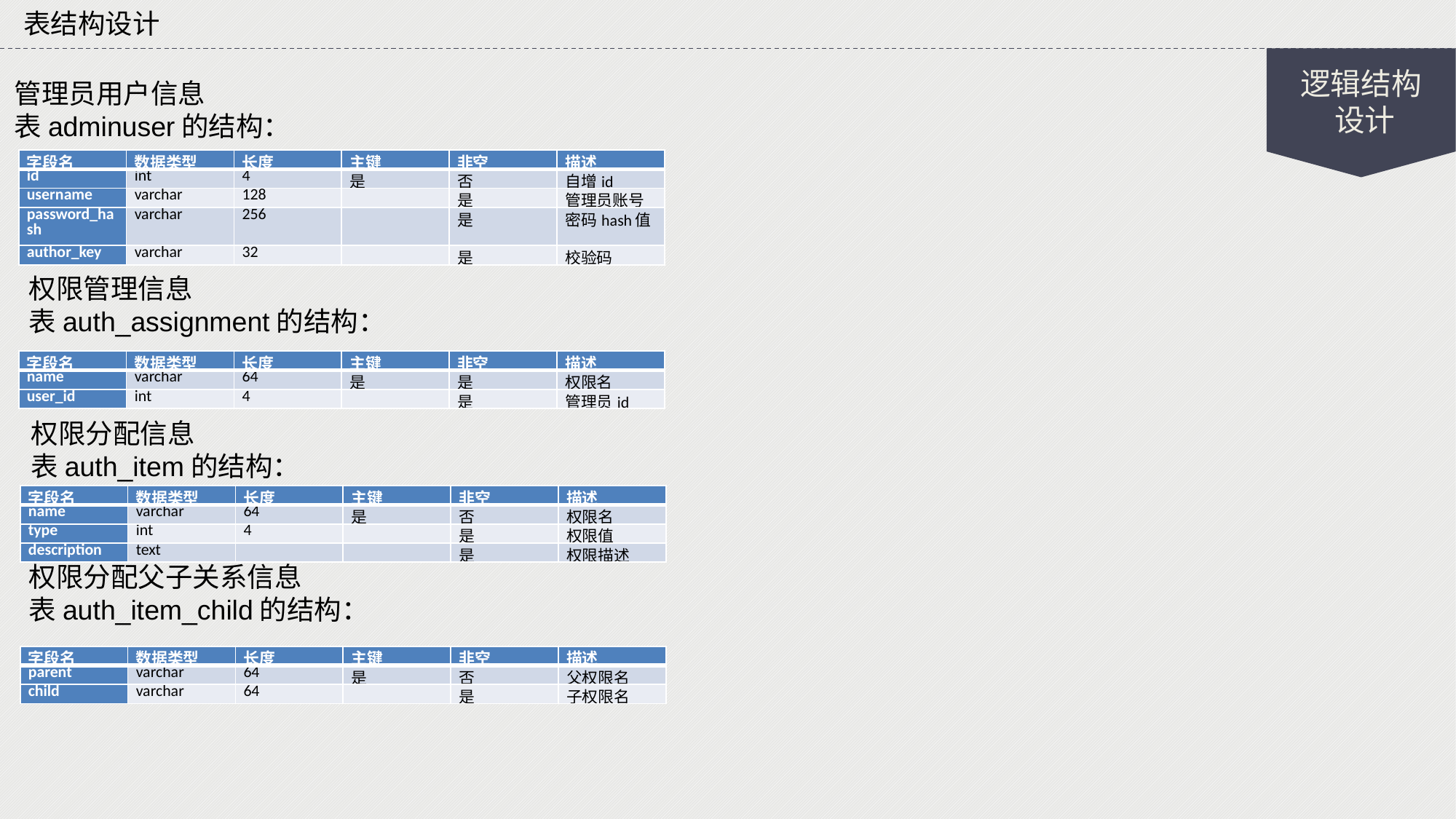

表结构设计

逻辑结构
    设计

管理员用户信息
表adminuser的结构：
| 字段名 | 数据类型 | 长度 | 主键 | 非空 | 描述 |
| --- | --- | --- | --- | --- | --- |
| id | int | 4 | 是 | 否 | 自增id |
| username | varchar | 128 |  | 是 | 管理员账号 |
| password\_hash | varchar | 256 |  | 是 | 密码hash值 |
| author\_key | varchar | 32 |  | 是 | 校验码 |
权限管理信息
表auth_assignment的结构：
| 字段名 | 数据类型 | 长度 | 主键 | 非空 | 描述 |
| --- | --- | --- | --- | --- | --- |
| name | varchar | 64 | 是 | 是 | 权限名 |
| user\_id | int | 4 |  | 是 | 管理员id |
权限分配信息
表auth_item的结构：
| 字段名 | 数据类型 | 长度 | 主键 | 非空 | 描述 |
| --- | --- | --- | --- | --- | --- |
| name | varchar | 64 | 是 | 否 | 权限名 |
| type | int | 4 |  | 是 | 权限值 |
| description | text |  |  | 是 | 权限描述 |
权限分配父子关系信息
表auth_item_child的结构：
| 字段名 | 数据类型 | 长度 | 主键 | 非空 | 描述 |
| --- | --- | --- | --- | --- | --- |
| parent | varchar | 64 | 是 | 否 | 父权限名 |
| child | varchar | 64 |  | 是 | 子权限名 |